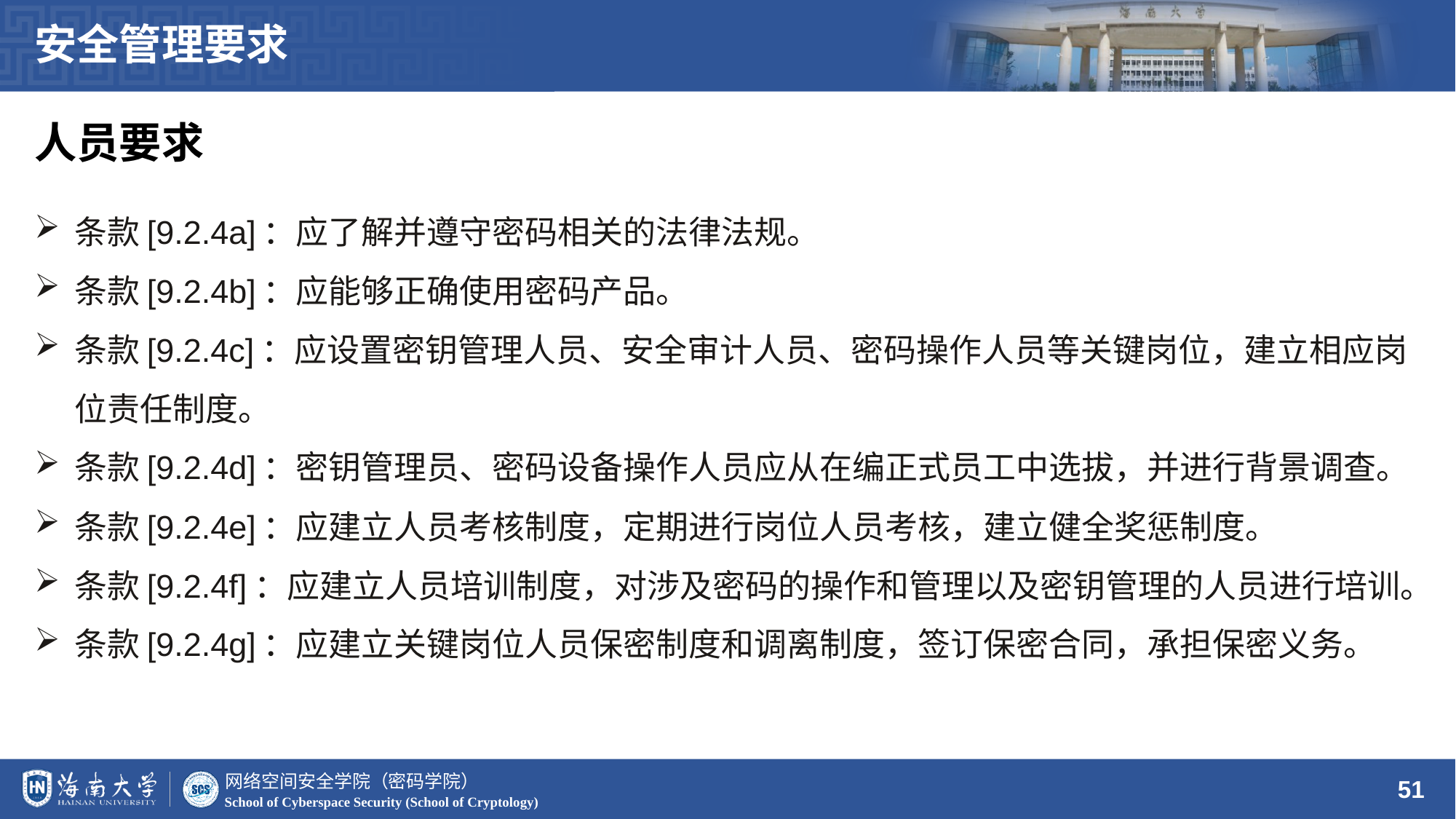

安全管理要求
人员要求
条款[9.2.4a]：应了解并遵守密码相关的法律法规。
条款[9.2.4b]：应能够正确使用密码产品。
条款[9.2.4c]：应设置密钥管理人员、安全审计人员、密码操作人员等关键岗位，建立相应岗位责任制度。
条款[9.2.4d]：密钥管理员、密码设备操作人员应从在编正式员工中选拔，并进行背景调查。
条款[9.2.4e]：应建立人员考核制度，定期进行岗位人员考核，建立健全奖惩制度。
条款[9.2.4f]：应建立人员培训制度，对涉及密码的操作和管理以及密钥管理的人员进行培训。
条款[9.2.4g]：应建立关键岗位人员保密制度和调离制度，签订保密合同，承担保密义务。

51